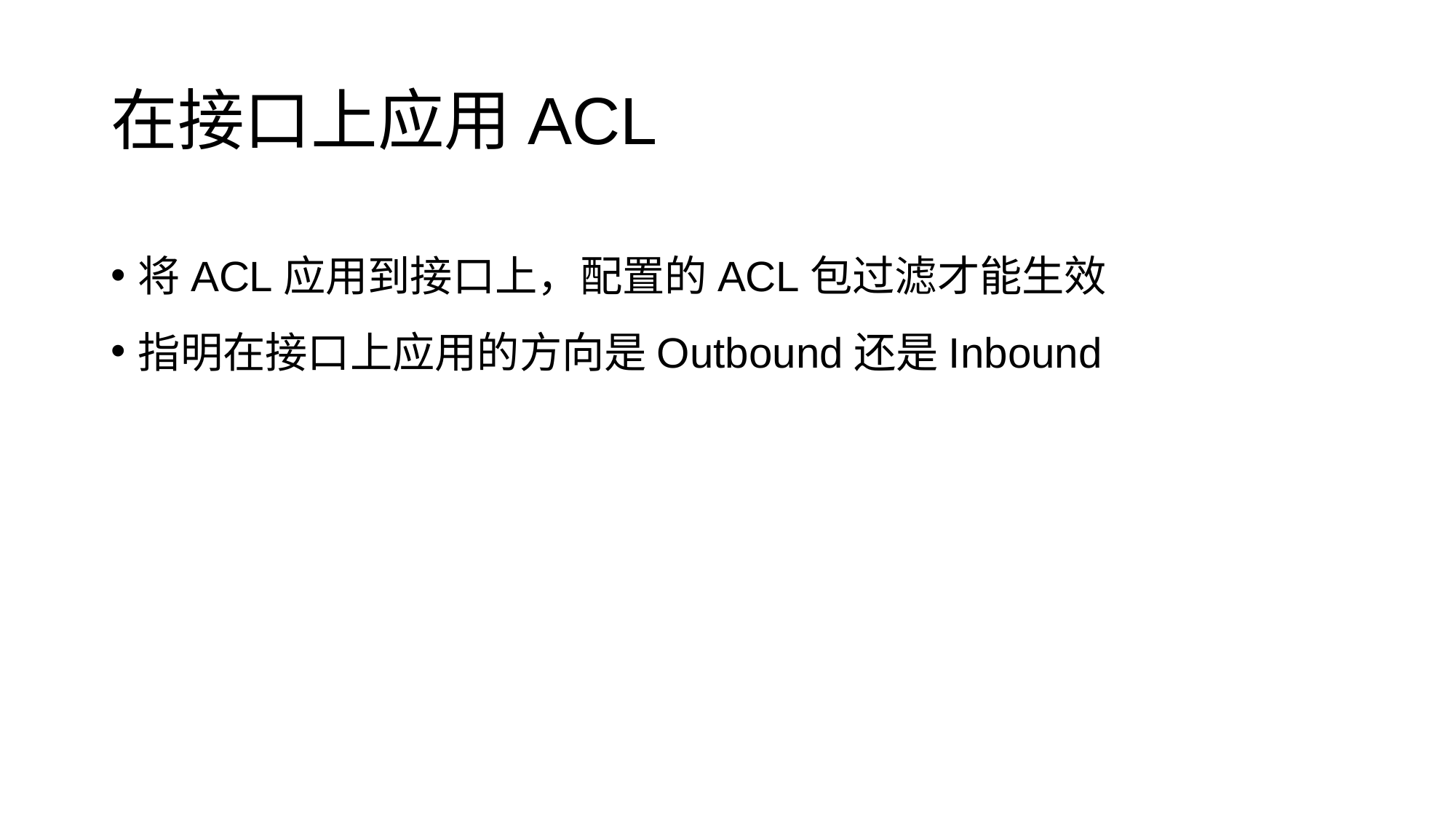

# 在接口上应用ACL
将ACL应用到接口上，配置的ACL包过滤才能生效
指明在接口上应用的方向是Outbound还是Inbound